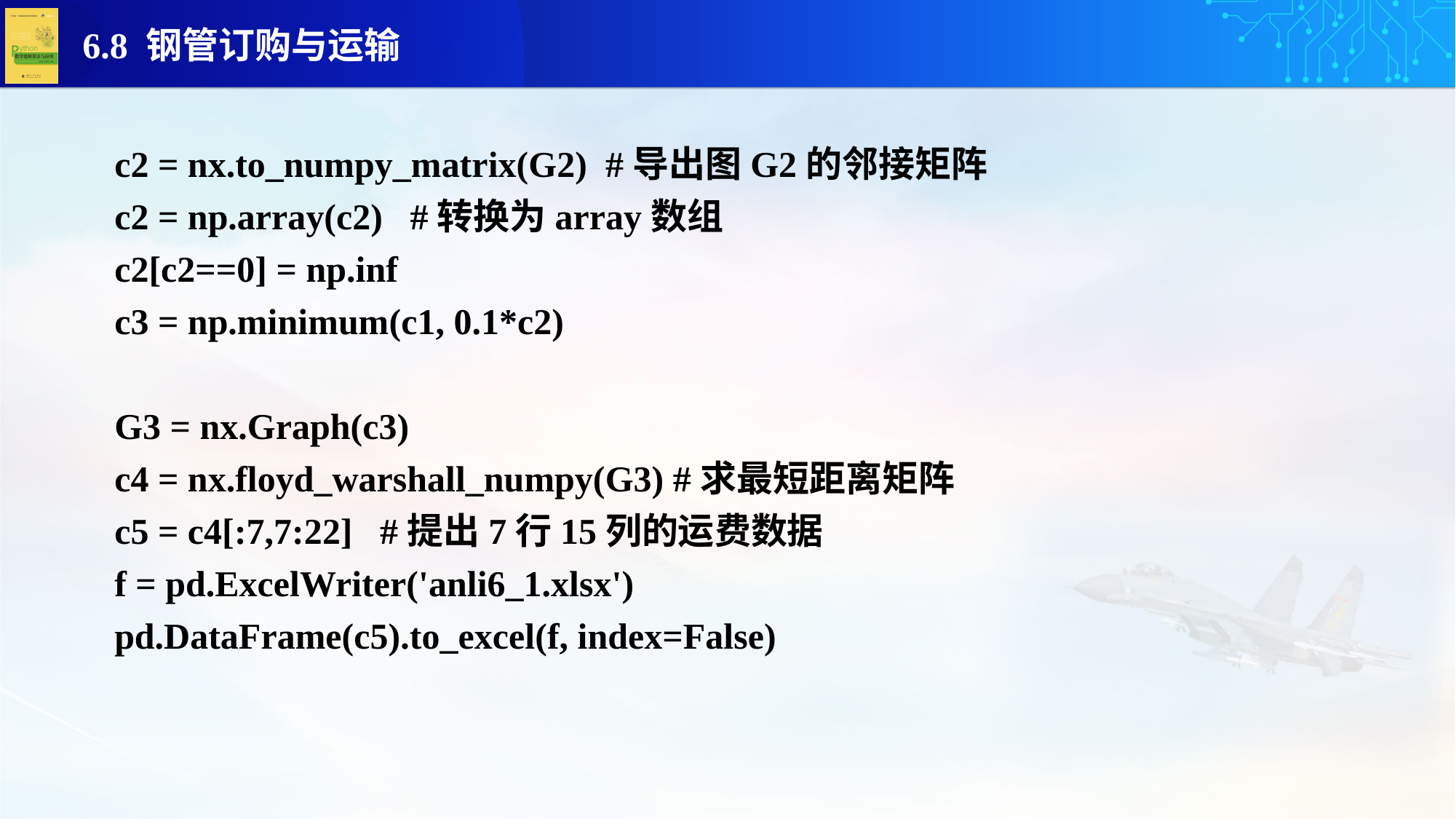

c2 = nx.to_numpy_matrix(G2)  #导出图G2的邻接矩阵
c2 = np.array(c2)   #转换为array数组
c2[c2==0] = np.inf
c3 = np.minimum(c1, 0.1*c2)

G3 = nx.Graph(c3)
c4 = nx.floyd_warshall_numpy(G3) #求最短距离矩阵
c5 = c4[:7,7:22]   #提出7行15列的运费数据
f = pd.ExcelWriter('anli6_1.xlsx')
pd.DataFrame(c5).to_excel(f, index=False)